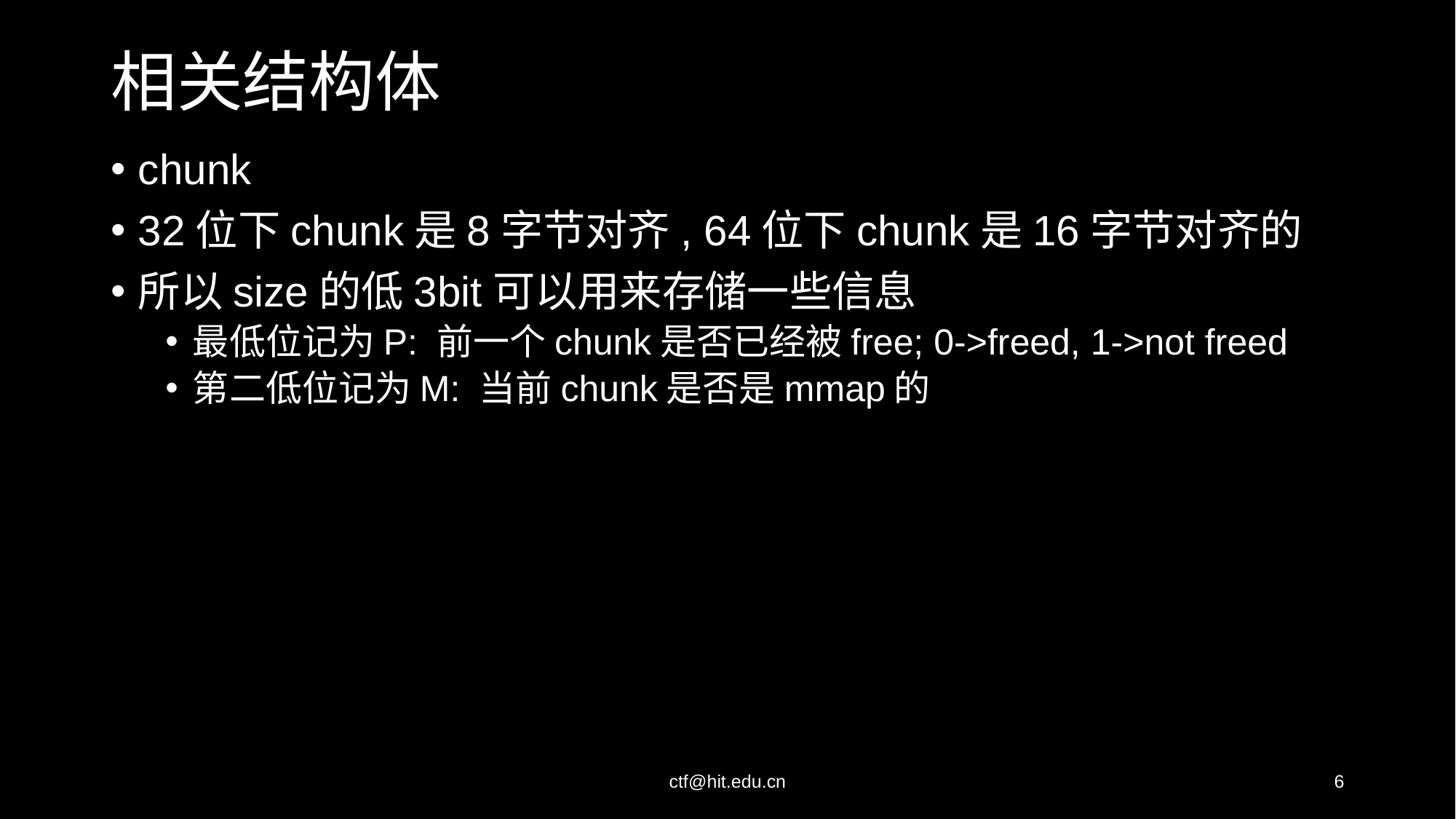

# 相关结构体
chunk
32位下chunk是8字节对齐, 64位下chunk是16字节对齐的
所以size的低3bit可以用来存储一些信息
最低位记为P: 前一个chunk是否已经被free; 0->freed, 1->not freed
第二低位记为M: 当前chunk是否是mmap的

ctf@hit.edu.cn
6